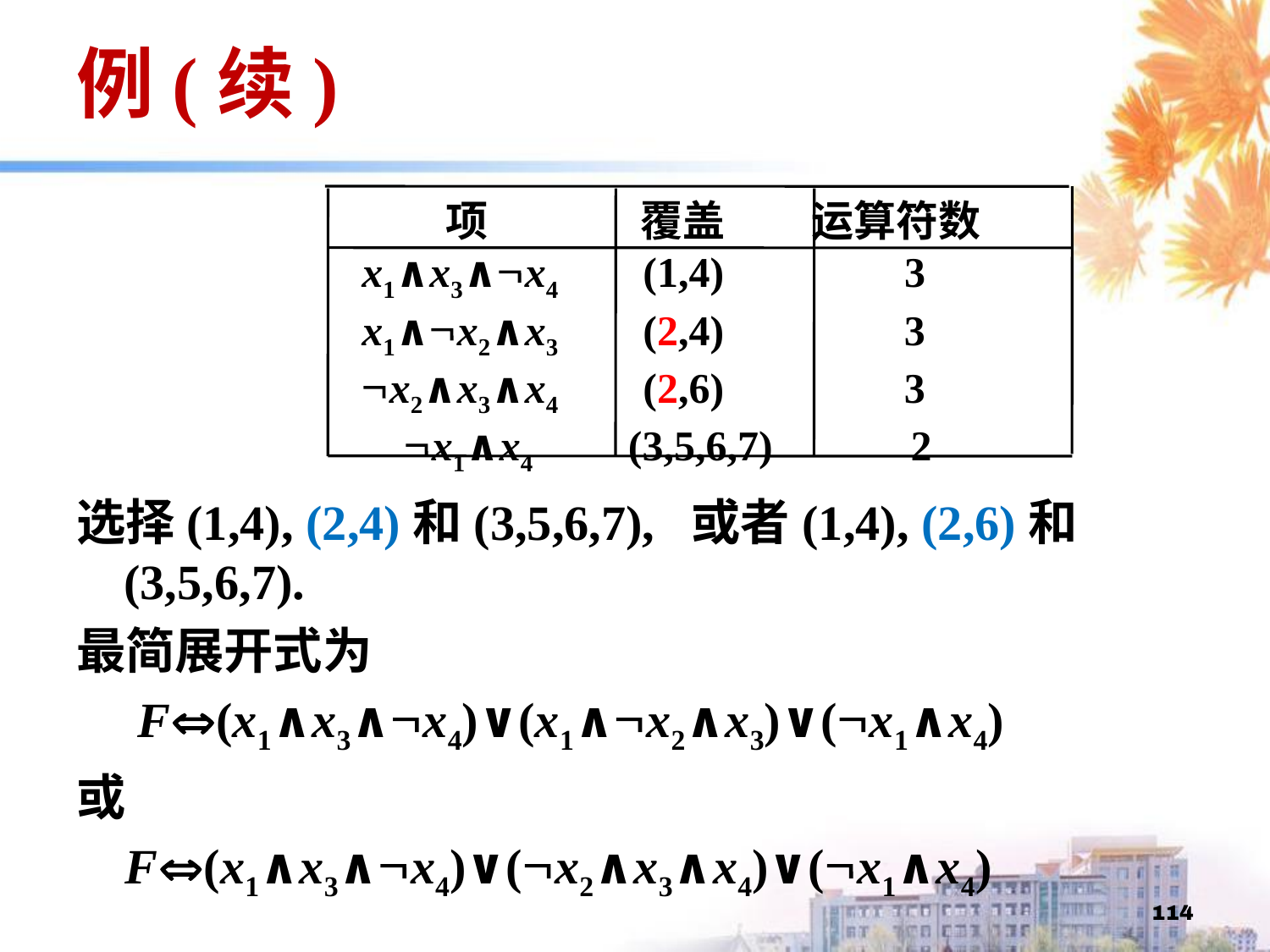

# 例(续)
          项                覆盖         运算符数
  x1∧x3∧¬x4        (1,4)                 3
  x1∧¬x2∧x3        (2,4)                 3
  ¬x2∧x3∧x4        (2,6)                 3
      ¬x1∧x4         (3,5,6,7)             2

选择(1,4), (2,4)和(3,5,6,7),  或者(1,4), (2,6)和(3,5,6,7).
最简展开式为
     F⇔(x1∧x3∧¬x4)∨(x1∧¬x2∧x3)∨(¬x1∧x4)
或
    F⇔(x1∧x3∧¬x4)∨(¬x2∧x3∧x4)∨(¬x1∧x4)
114